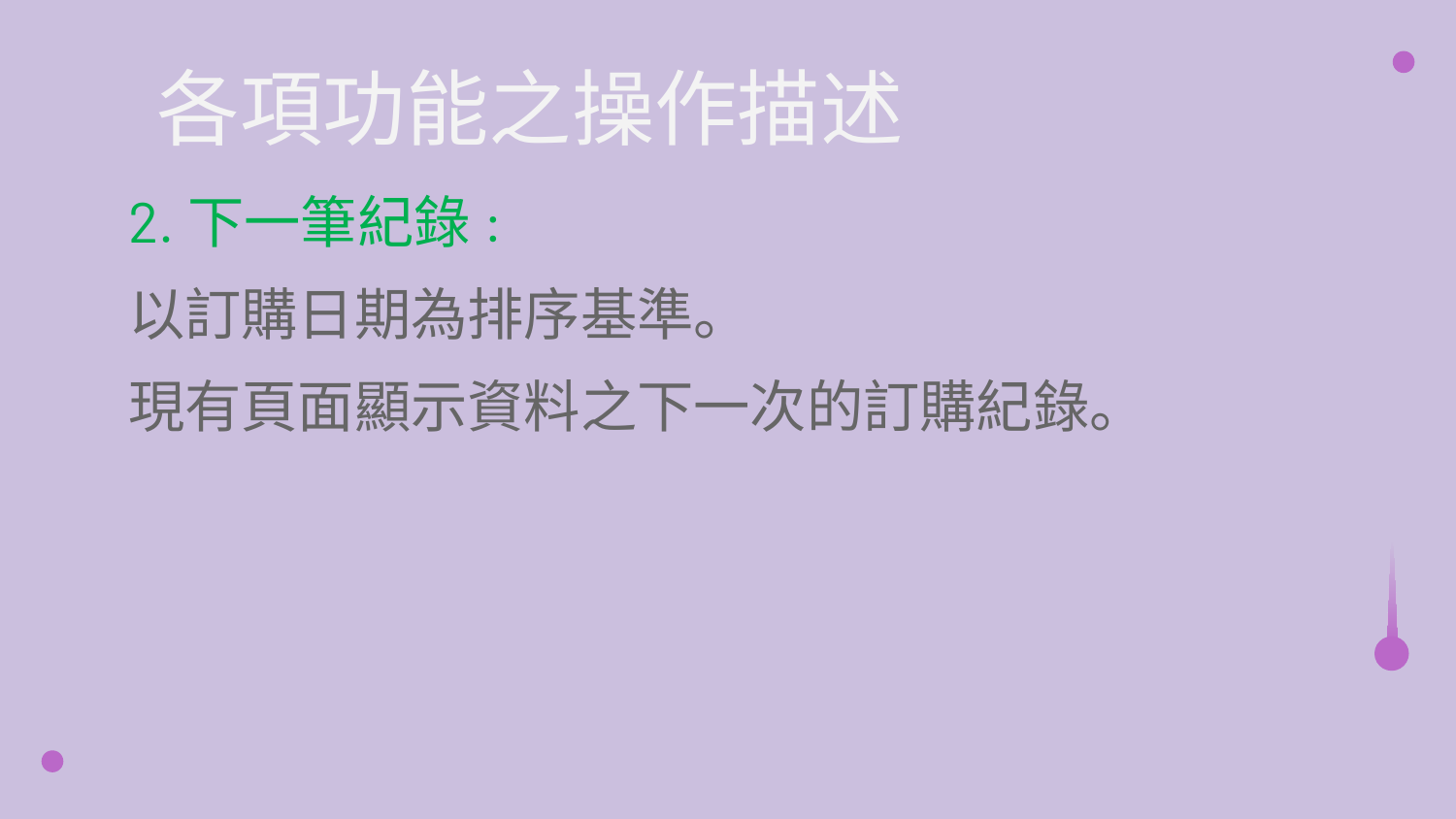

# 各項功能之操作描述
2.下一筆紀錄:
以訂購日期為排序基準。
現有頁面顯示資料之下一次的訂購紀錄。